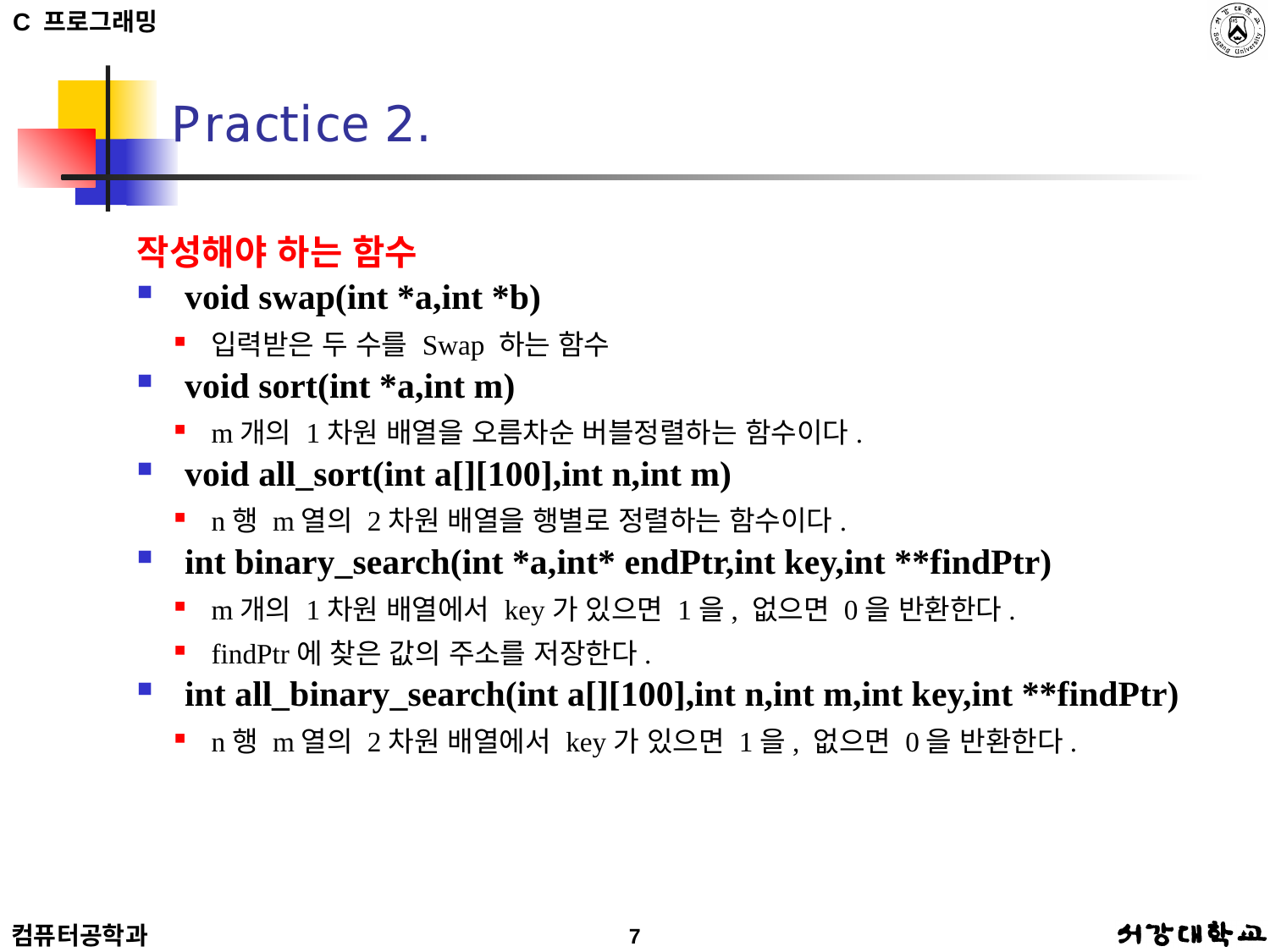

# Practice 2.
작성해야 하는 함수
void swap(int *a,int *b)
입력받은 두 수를 Swap 하는 함수
void sort(int *a,int m)
m개의 1차원 배열을 오름차순 버블정렬하는 함수이다.
void all_sort(int a[][100],int n,int m)
n행 m열의 2차원 배열을 행별로 정렬하는 함수이다.
int binary_search(int *a,int* endPtr,int key,int **findPtr)
m개의 1차원 배열에서 key가 있으면 1을, 없으면 0을 반환한다.
findPtr에 찾은 값의 주소를 저장한다.
int all_binary_search(int a[][100],int n,int m,int key,int **findPtr)
n행 m열의 2차원 배열에서 key가 있으면 1을, 없으면 0을 반환한다.

7